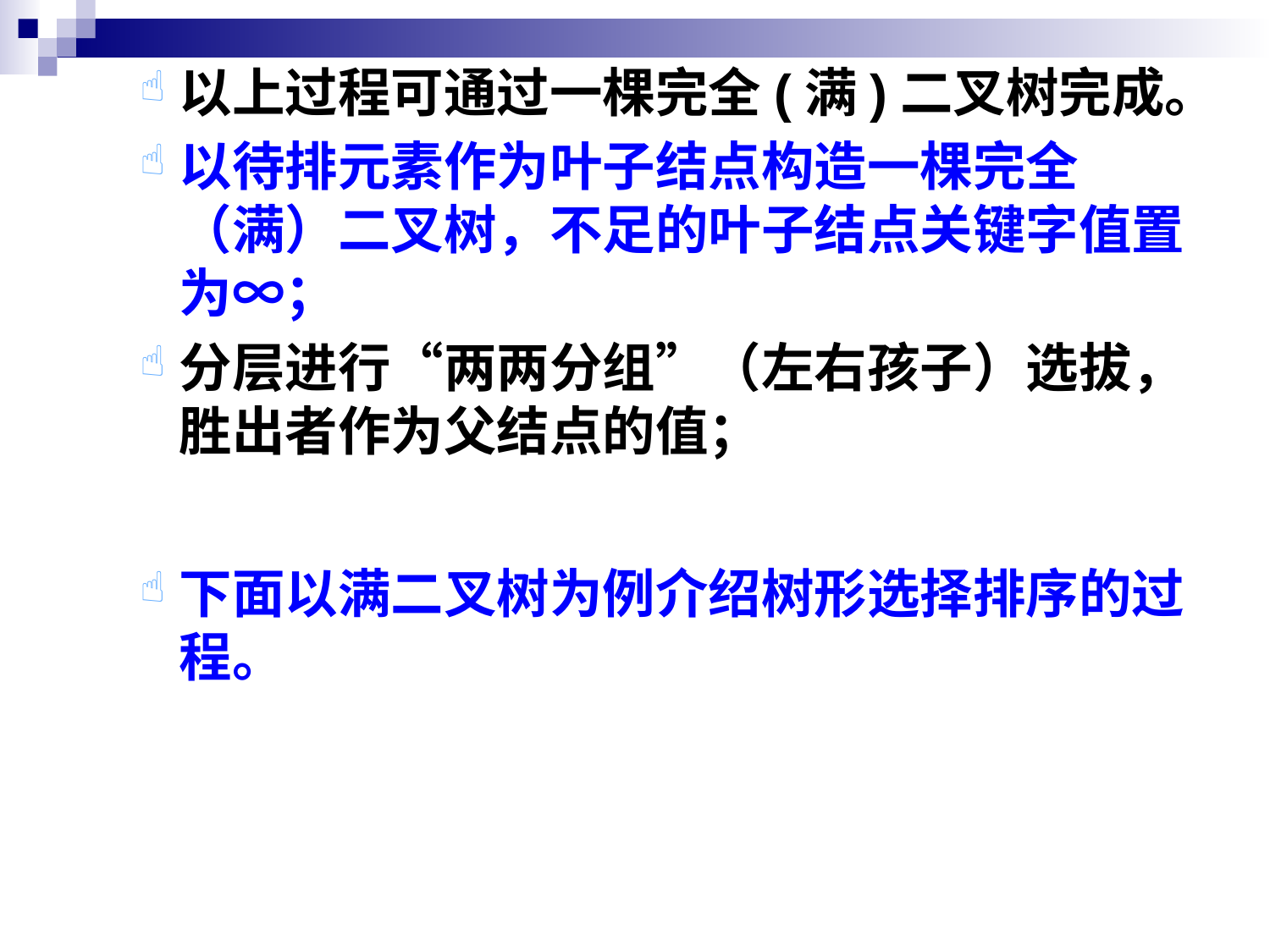

以上过程可通过一棵完全(满)二叉树完成。
以待排元素作为叶子结点构造一棵完全（满）二叉树，不足的叶子结点关键字值置为∞；
分层进行“两两分组”（左右孩子）选拔，胜出者作为父结点的值；

下面以满二叉树为例介绍树形选择排序的过程。